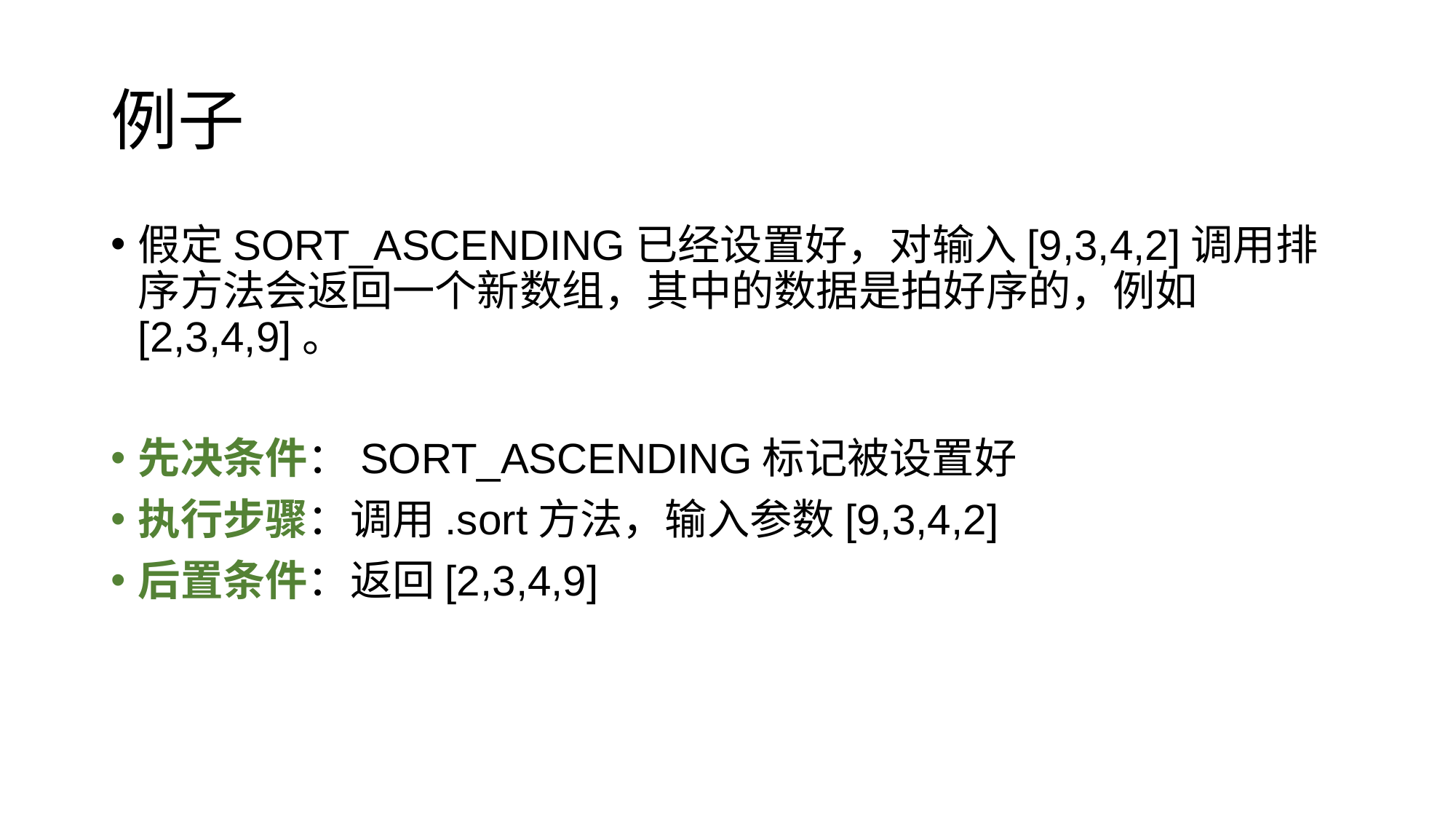

# 例子
假定SORT_ASCENDING已经设置好，对输入[9,3,4,2]调用排序方法会返回一个新数组，其中的数据是拍好序的，例如[2,3,4,9]。

先决条件：SORT_ASCENDING标记被设置好
执行步骤：调用.sort方法，输入参数[9,3,4,2]
后置条件：返回[2,3,4,9]